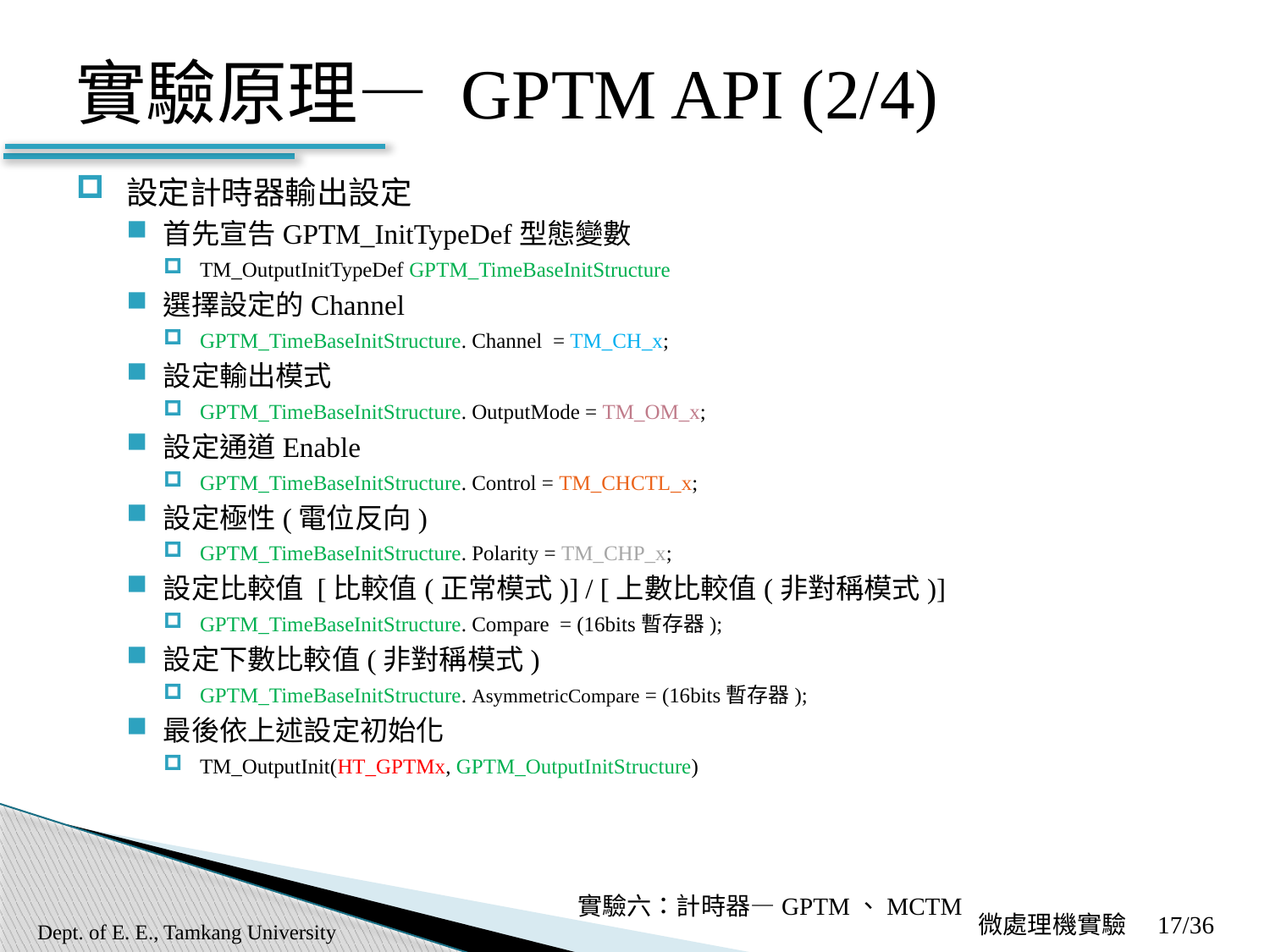

# 實驗原理— GPTM API (2/4)
設定計時器輸出設定
首先宣告GPTM_InitTypeDef型態變數
TM_OutputInitTypeDef GPTM_TimeBaseInitStructure
選擇設定的Channel
GPTM_TimeBaseInitStructure. Channel  = TM_CH_x;
設定輸出模式
GPTM_TimeBaseInitStructure. OutputMode = TM_OM_x;
設定通道Enable
GPTM_TimeBaseInitStructure. Control = TM_CHCTL_x;
設定極性(電位反向)
GPTM_TimeBaseInitStructure. Polarity = TM_CHP_x;
設定比較值 [比較值(正常模式)] / [上數比較值(非對稱模式)]
GPTM_TimeBaseInitStructure. Compare  = (16bits暫存器);
設定下數比較值(非對稱模式)
GPTM_TimeBaseInitStructure. AsymmetricCompare = (16bits暫存器);
最後依上述設定初始化
TM_OutputInit(HT_GPTMx, GPTM_OutputInitStructure)